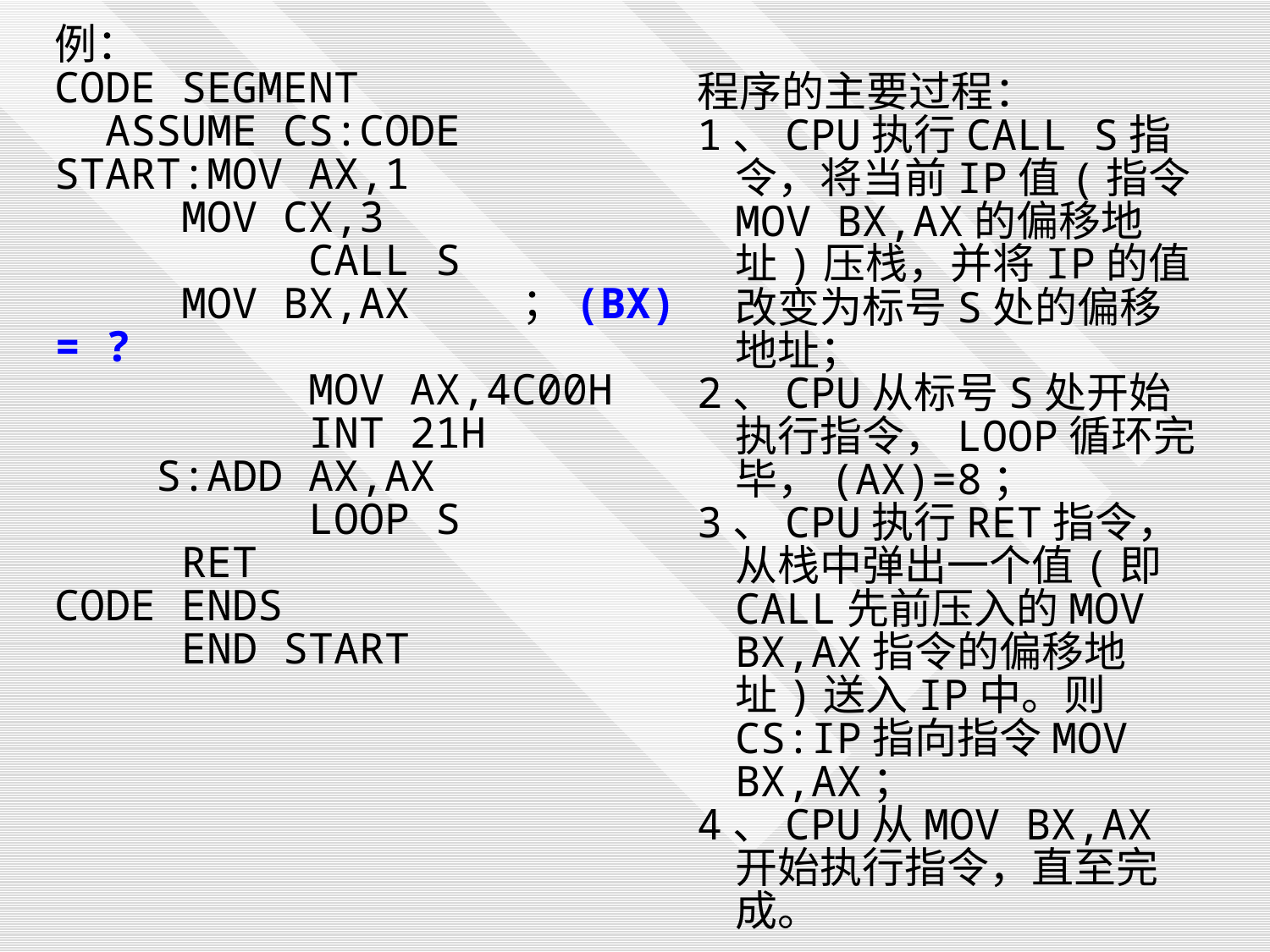

例：
CODE SEGMENT
  ASSUME CS:CODE
START:MOV AX,1
	MOV CX,3
     	CALL S
	MOV BX,AX    ；(BX) = ?
     	MOV AX,4C00H
     	INT 21H
    S:ADD AX,AX
     	LOOP S
	RET
CODE ENDS
     END START

程序的主要过程：
1、CPU执行CALL S指令，将当前IP值(指令MOV BX,AX的偏移地址)压栈，并将IP的值改变为标号S处的偏移地址；
2、CPU从标号S处开始执行指令，LOOP循环完毕，(AX)=8；
3、CPU执行RET指令，从栈中弹出一个值(即CALL先前压入的MOV BX,AX指令的偏移地址)送入IP中。则CS:IP指向指令MOV BX,AX；
4、CPU从MOV BX,AX开始执行指令，直至完成。